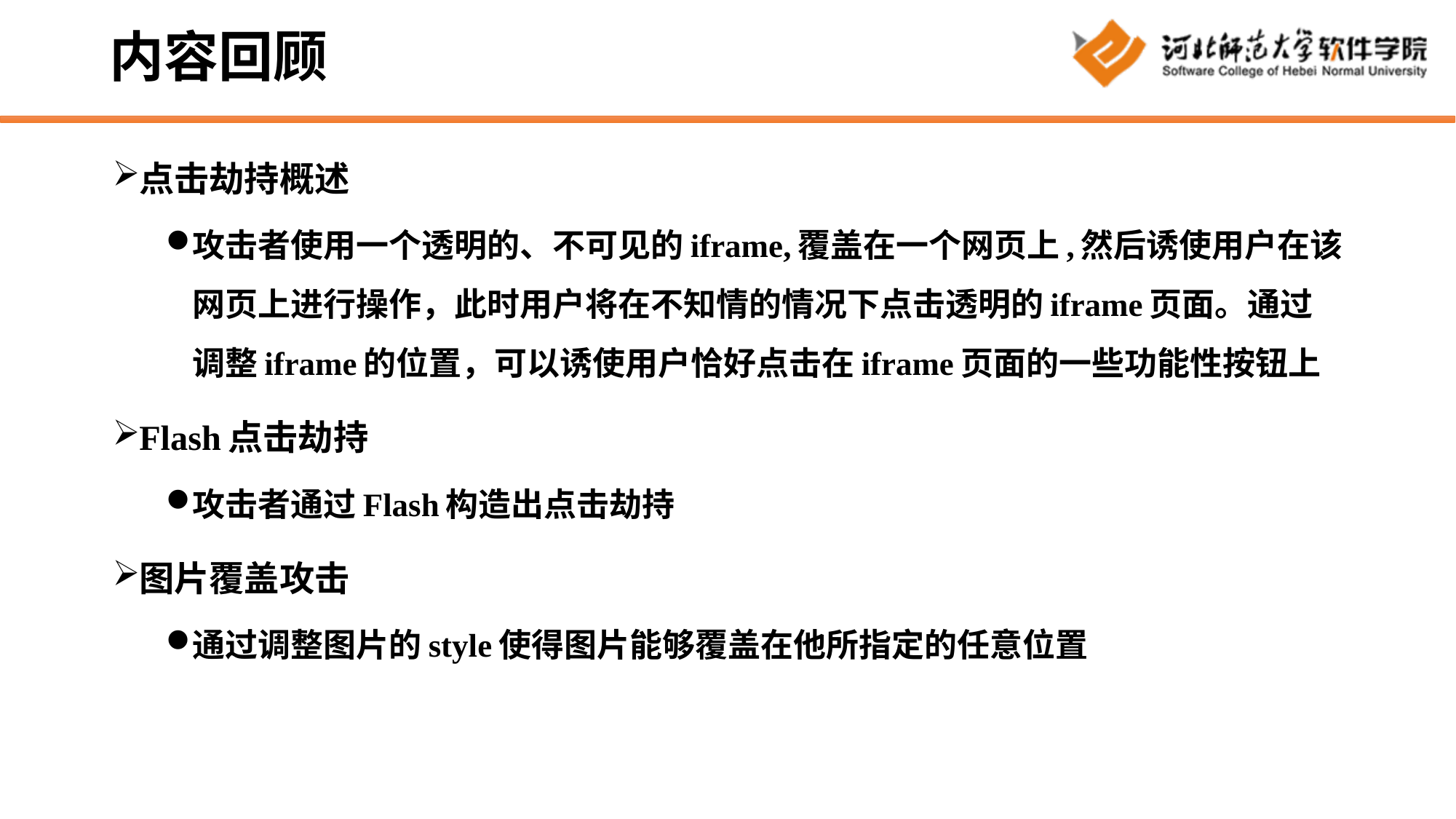

# 内容回顾
点击劫持概述
攻击者使用一个透明的、不可见的iframe,覆盖在一个网页上,然后诱使用户在该网页上进行操作，此时用户将在不知情的情况下点击透明的iframe页面。通过调整iframe的位置，可以诱使用户恰好点击在iframe页面的一些功能性按钮上
Flash点击劫持
攻击者通过Flash构造出点击劫持
图片覆盖攻击
通过调整图片的style使得图片能够覆盖在他所指定的任意位置